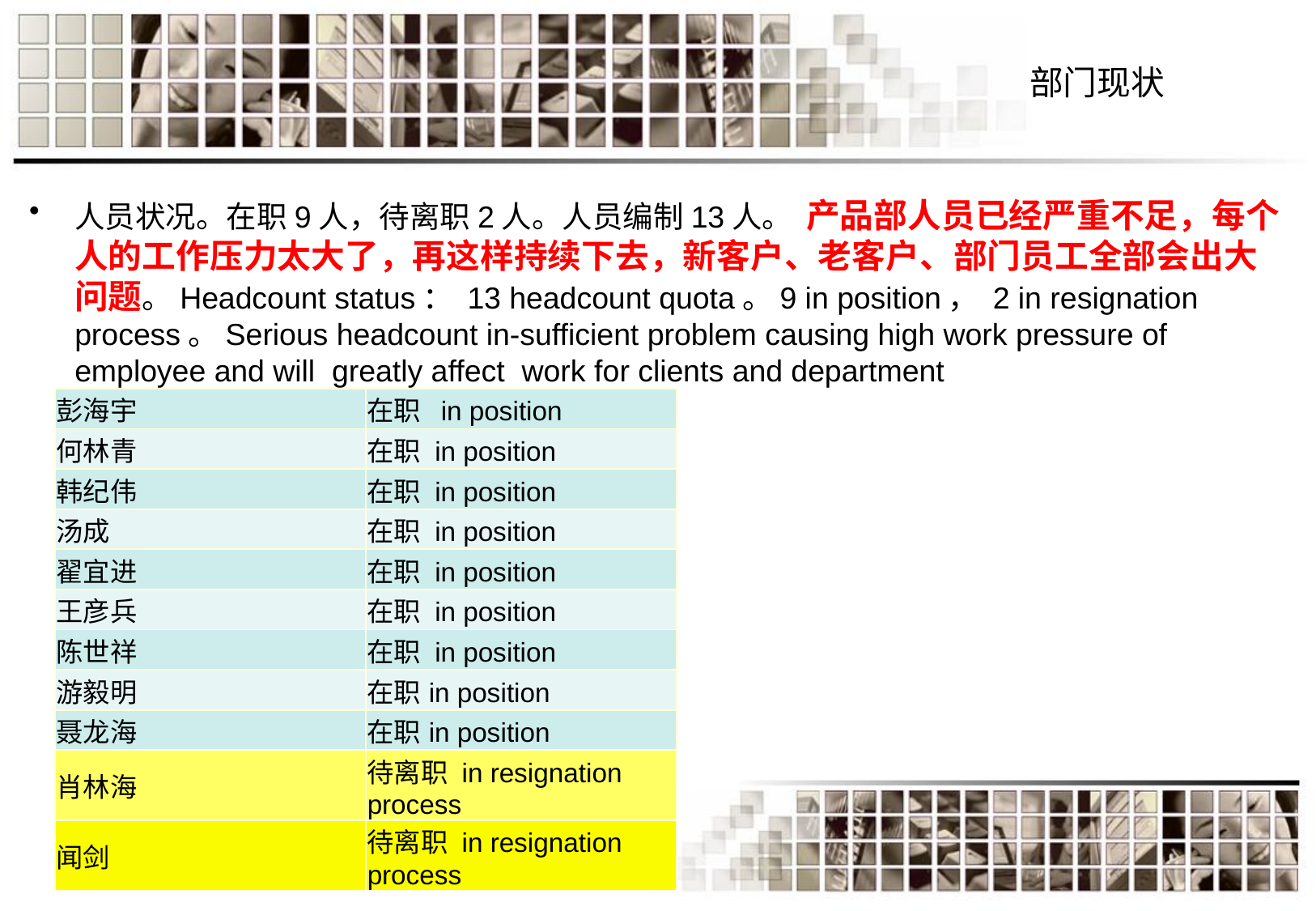

# 部门现状
人员状况。在职9人，待离职2人。人员编制13人。  产品部人员已经严重不足，每个人的工作压力太大了，再这样持续下去，新客户、老客户、部门员工全部会出大问题。Headcount status： 13 headcount quota。9 in position， 2 in resignation process。Serious headcount in-sufficient problem causing high work pressure of employee and will  greatly affect  work for clients and department

| 彭海宇 | 在职 in position |
| --- | --- |
| 何林青 | 在职 in position |
| 韩纪伟 | 在职 in position |
| 汤成 | 在职 in position |
| 翟宜进 | 在职 in position |
| 王彦兵 | 在职 in position |
| 陈世祥 | 在职 in position |
| 游毅明 | 在职in position |
| 聂龙海 | 在职in position |
| 肖林海 | 待离职 in resignation process |
| 闻剑 | 待离职 in resignation process |